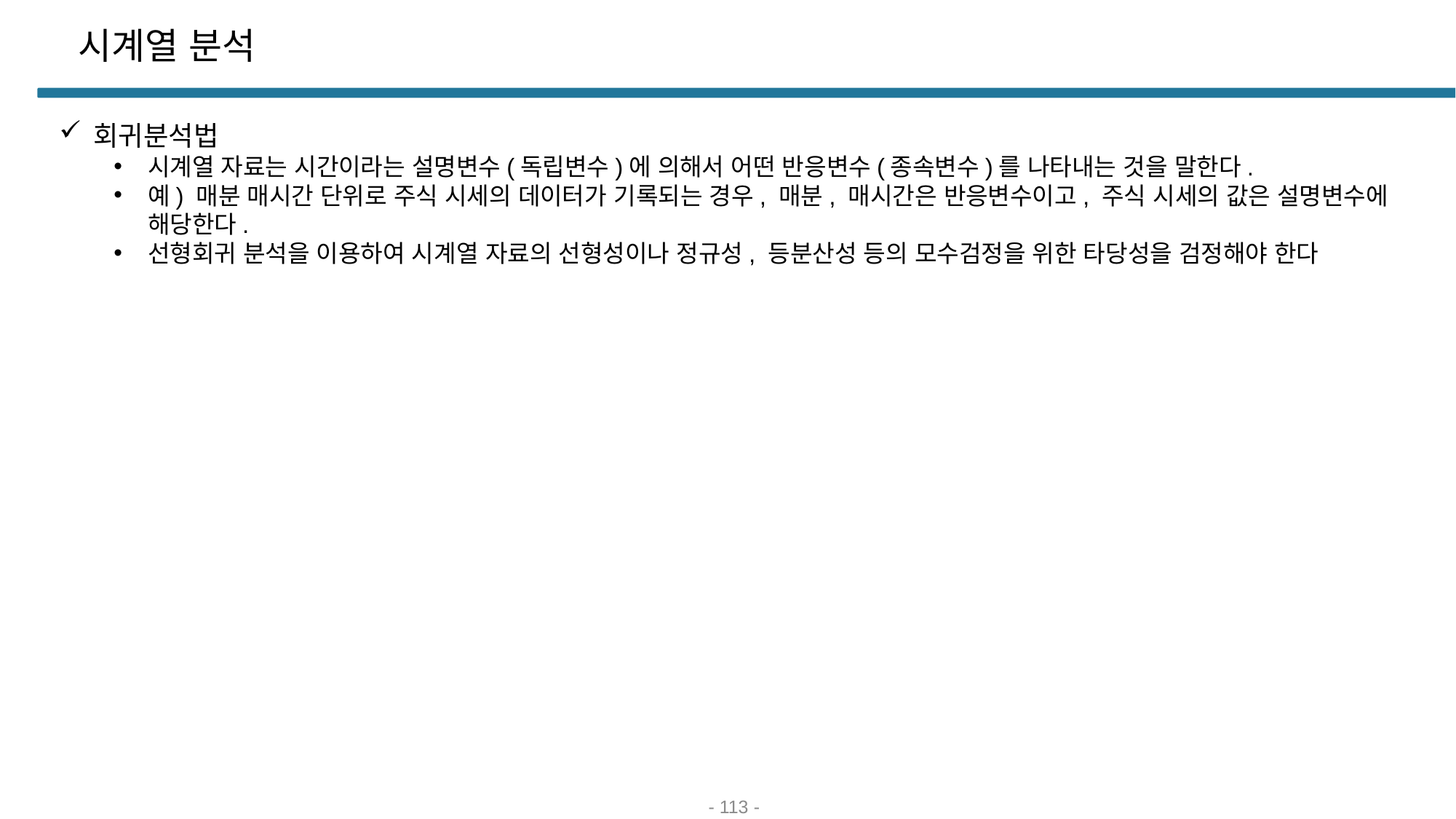

시계열 분석
#
회귀분석법
시계열 자료는 시간이라는 설명변수(독립변수)에 의해서 어떤 반응변수(종속변수)를 나타내는 것을 말한다.
예) 매분 매시간 단위로 주식 시세의 데이터가 기록되는 경우, 매분, 매시간은 반응변수이고, 주식 시세의 값은 설명변수에 해당한다.
선형회귀 분석을 이용하여 시계열 자료의 선형성이나 정규성, 등분산성 등의 모수검정을 위한 타당성을 검정해야 한다
- 113 -